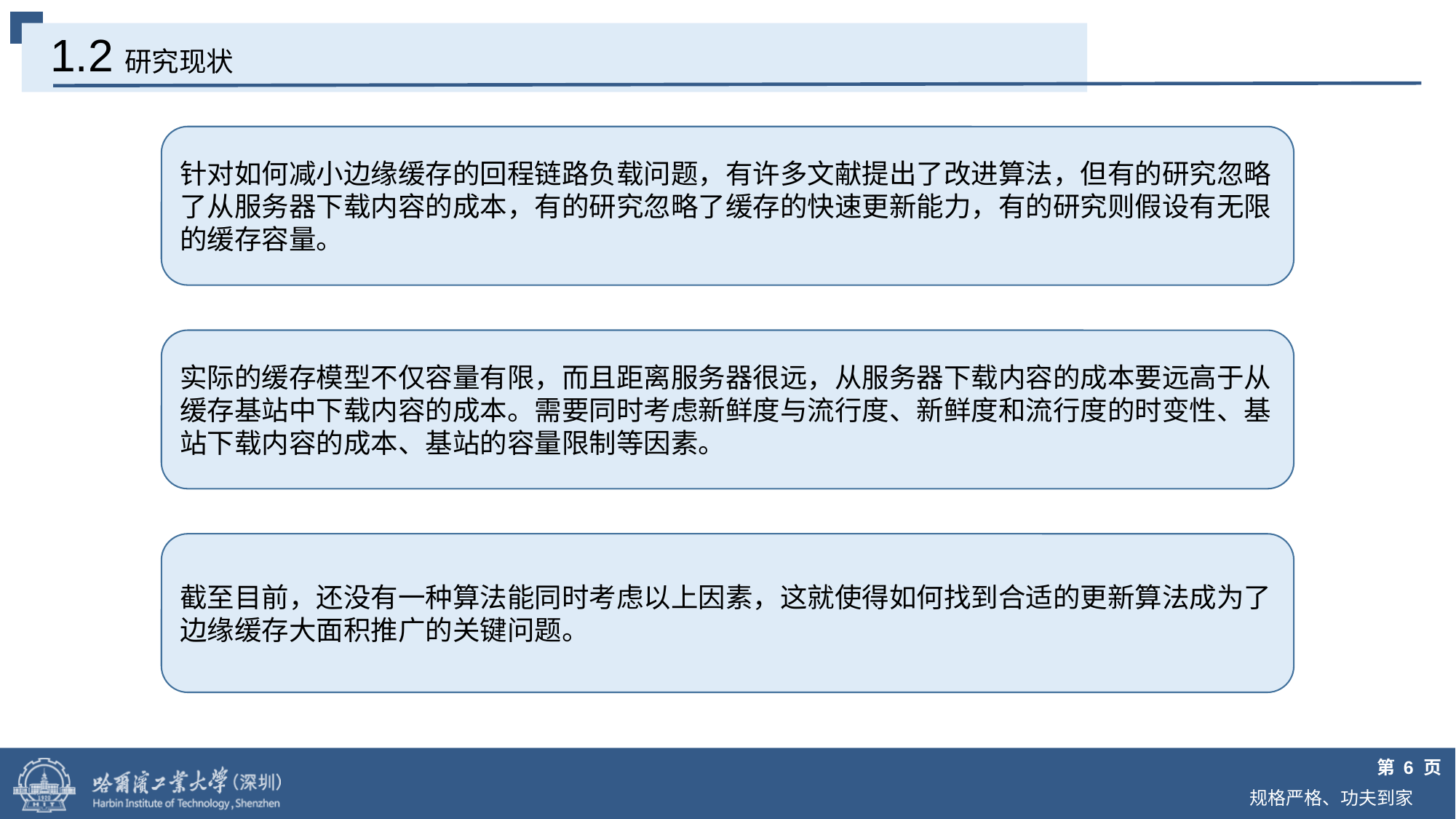

# 1.2研究现状
针对如何减小边缘缓存的回程链路负载问题，有许多文献提出了改进算法，但有的研究忽略了从服务器下载内容的成本，有的研究忽略了缓存的快速更新能力，有的研究则假设有无限的缓存容量。
实际的缓存模型不仅容量有限，而且距离服务器很远，从服务器下载内容的成本要远高于从缓存基站中下载内容的成本。需要同时考虑新鲜度与流行度、新鲜度和流行度的时变性、基站下载内容的成本、基站的容量限制等因素。
截至目前，还没有一种算法能同时考虑以上因素，这就使得如何找到合适的更新算法成为了边缘缓存大面积推广的关键问题。